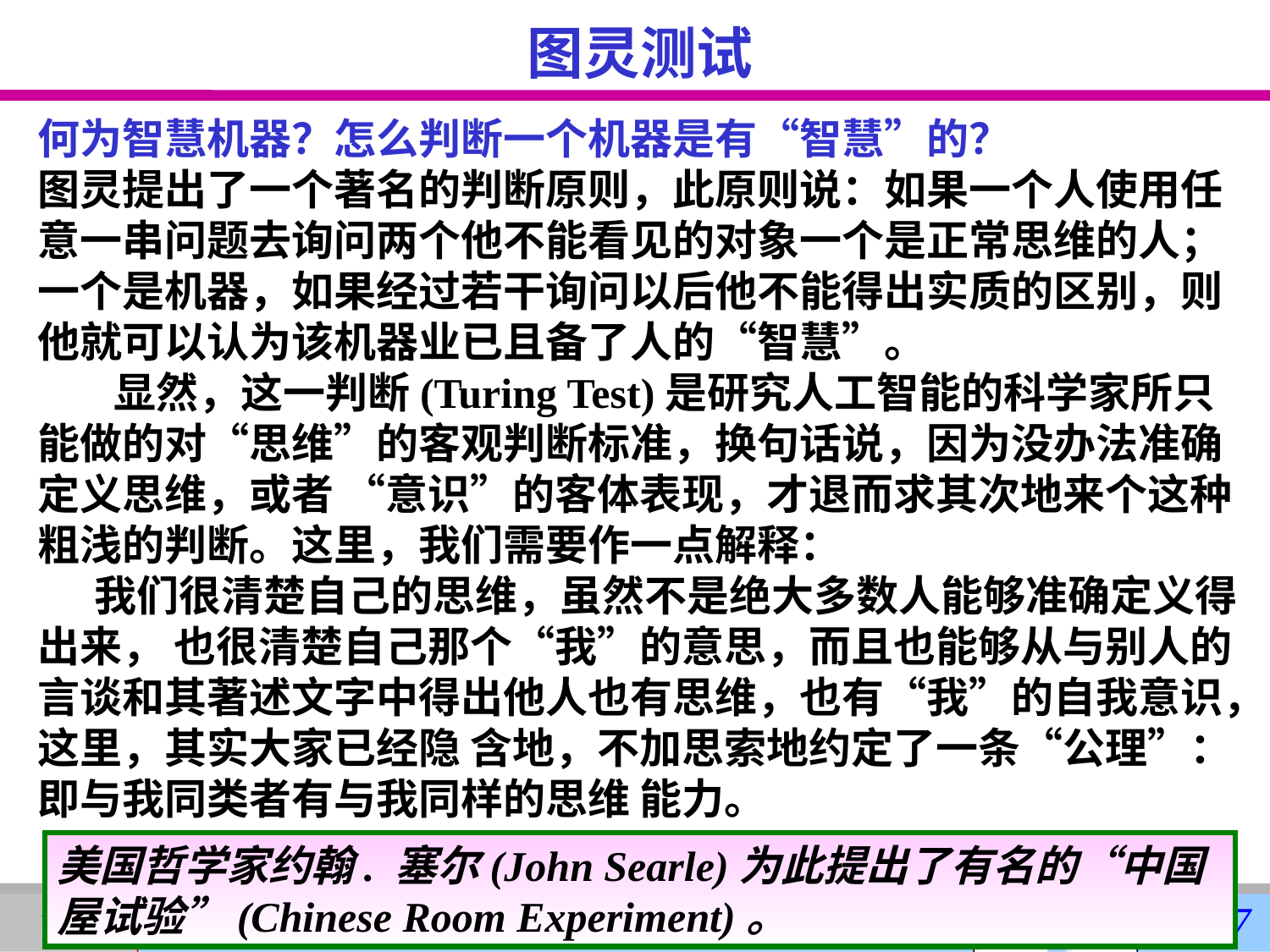

图灵测试
何为智慧机器？怎么判断一个机器是有“智慧”的？
图灵提出了一个著名的判断原则，此原则说：如果一个人使用任意一串问题去询问两个他不能看见的对象一个是正常思维的人；一个是机器，如果经过若干询问以后他不能得出实质的区别，则他就可以认为该机器业已且备了人的“智慧”。
        显然，这一判断(Turing Test)是研究人工智能的科学家所只能做的对“思维”的客观判断标准，换句话说，因为没办法准确定义思维，或者 “意识”的客体表现，才退而求其次地来个这种粗浅的判断。这里，我们需要作一点解释：
      我们很清楚自己的思维，虽然不是绝大多数人能够准确定义得出来， 也很清楚自己那个“我”的意思，而且也能够从与别人的言谈和其著述文字中得出他人也有思维，也有“我”的自我意识，这里，其实大家已经隐 含地，不加思索地约定了一条“公理”：即与我同类者有与我同样的思维 能力。
美国哲学家约翰. 塞尔(John Searle)为此提出了有名的“中国屋试验”(Chinese Room Experiment)。